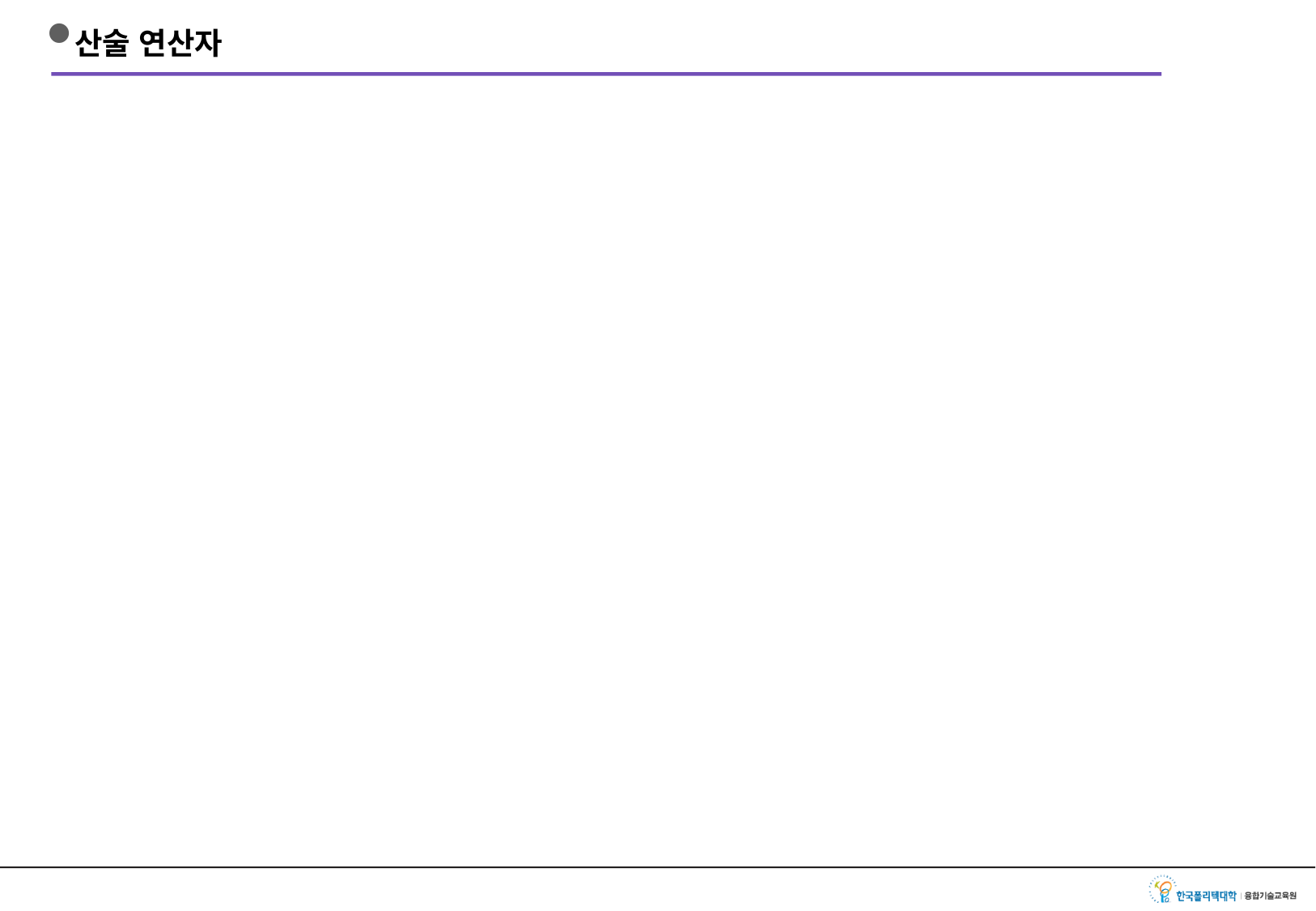

# 산술 연산자
사칙연산 연산자
‘%’ 나머지 기호 주의
‘/’ 연산시에는 항상 실수가 나올 수 있는 상황을 주의
int와 int의 연산은 int로 처리됨
Java에서 정수는 int로 간주됨